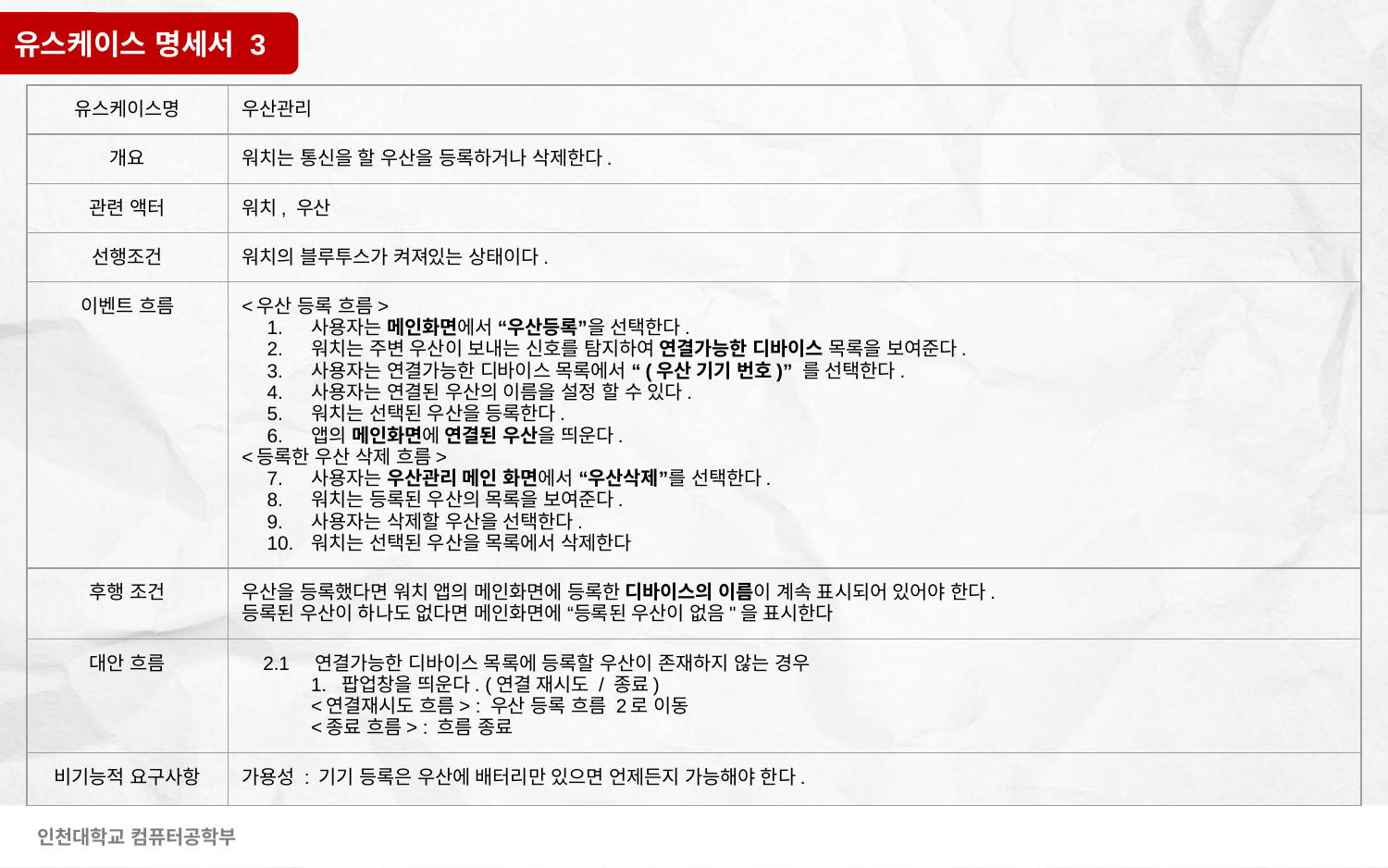

유스케이스 명세서 3

| 유스케이스명 | 우산관리 |
| --- | --- |
| 개요 | 워치는 통신을 할 우산을 등록하거나 삭제한다. |
| 관련 액터 | 워치, 우산 |
| 선행조건 | 워치의 블루투스가 켜져있는 상태이다. |
| 이벤트 흐름 | <우산 등록 흐름> 사용자는 메인화면에서 “우산등록”을 선택한다. 워치는 주변 우산이 보내는 신호를 탐지하여 연결가능한 디바이스 목록을 보여준다. 사용자는 연결가능한 디바이스 목록에서 “(우산 기기 번호)” 를 선택한다. 사용자는 연결된 우산의 이름을 설정 할 수 있다. 워치는 선택된 우산을 등록한다. 앱의 메인화면에 연결된 우산을 띄운다. <등록한 우산 삭제 흐름> 사용자는 우산관리 메인 화면에서 “우산삭제”를 선택한다. 워치는 등록된 우산의 목록을 보여준다. 사용자는 삭제할 우산을 선택한다. 워치는 선택된 우산을 목록에서 삭제한다 |
| 후행 조건 | 우산을 등록했다면 워치 앱의 메인화면에 등록한 디바이스의 이름이 계속 표시되어 있어야 한다. 등록된 우산이 하나도 없다면 메인화면에 “등록된 우산이 없음"을 표시한다 |
| 대안 흐름 | 2.1 연결가능한 디바이스 목록에 등록할 우산이 존재하지 않는 경우 1. 팝업창을 띄운다. (연결 재시도 / 종료) <연결재시도 흐름> : 우산 등록 흐름 2로 이동 <종료 흐름> : 흐름 종료 |
| 비기능적 요구사항 | 가용성 : 기기 등록은 우산에 배터리만 있으면 언제든지 가능해야 한다. |

인천대학교 컴퓨터공학부